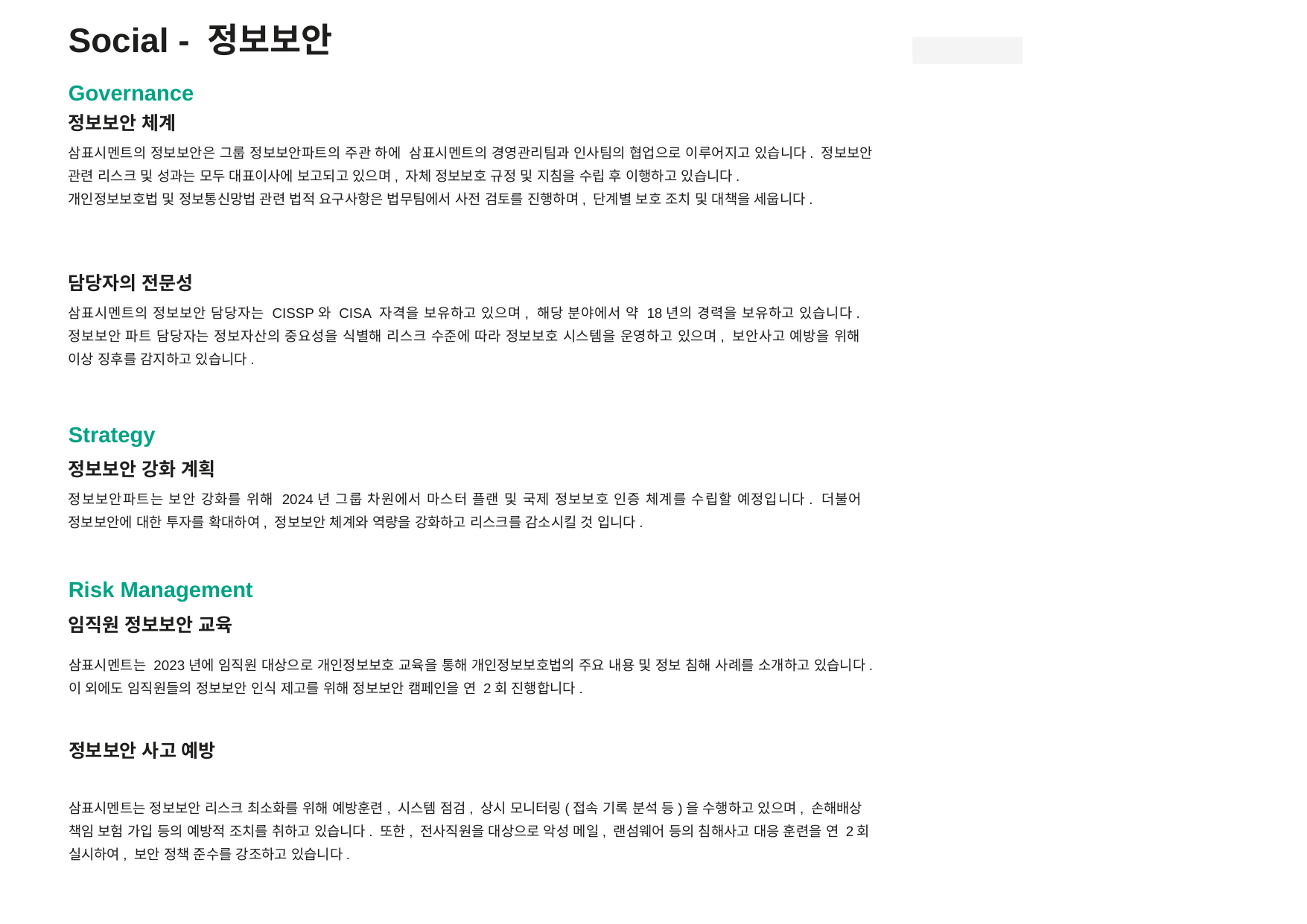

Social - 정보보안
Governance

정보보안 체계
삼표시멘트의 정보보안은 그룹 정보보안파트의 주관 하에  삼표시멘트의 경영관리팀과 인사팀의 협업으로 이루어지고 있습니다. 정보보안 관련 리스크 및 성과는 모두 대표이사에 보고되고 있으며, 자체 정보보호 규정 및 지침을 수립 후 이행하고 있습니다.
개인정보보호법 및 정보통신망법 관련 법적 요구사항은 법무팀에서 사전 검토를 진행하며, 단계별 보호 조치 및 대책을 세웁니다.
담당자의 전문성
삼표시멘트의 정보보안 담당자는 CISSP와 CISA 자격을 보유하고 있으며, 해당 분야에서 약 18년의 경력을 보유하고 있습니다. 정보보안 파트 담당자는 정보자산의 중요성을 식별해 리스크 수준에 따라 정보보호 시스템을 운영하고 있으며, 보안사고 예방을 위해 이상 징후를 감지하고 있습니다.
Strategy
정보보안 강화 계획
정보보안파트는 보안 강화를 위해 2024년 그룹 차원에서 마스터 플랜 및 국제 정보보호 인증 체계를 수립할 예정입니다. 더불어 정보보안에 대한 투자를 확대하여, 정보보안 체계와 역량을 강화하고 리스크를 감소시킬 것 입니다.

Risk Management
임직원 정보보안 교육
삼표시멘트는 2023년에 임직원 대상으로 개인정보보호 교육을 통해 개인정보보호법의 주요 내용 및 정보 침해 사례를 소개하고 있습니다. 이 외에도 임직원들의 정보보안 인식 제고를 위해 정보보안 캠페인을 연 2회 진행합니다.
결과 분석
정보보안 사고 예방
삼표시멘트는 정보보안 리스크 최소화를 위해 예방훈련, 시스템 점검, 상시 모니터링(접속 기록 분석 등)을 수행하고 있으며, 손해배상 책임 보험 가입 등의 예방적 조치를 취하고 있습니다. 또한, 전사직원을 대상으로 악성 메일, 랜섬웨어 등의 침해사고 대응 훈련을 연 2회 실시하여, 보안 정책 준수를 강조하고 있습니다.